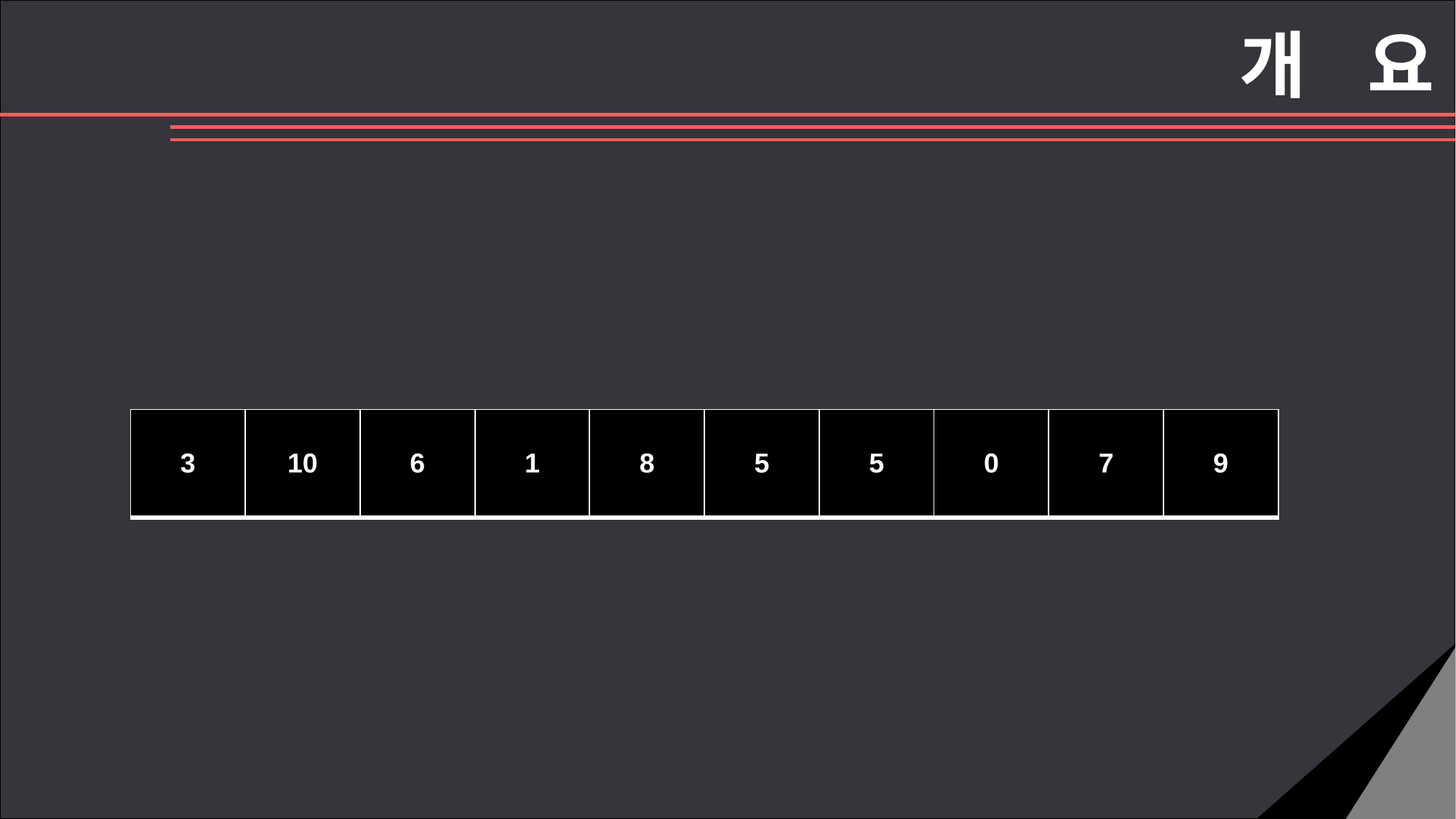

개   요

| 3 | 10 | 6 | 1 | 8 | 5 | 5 | 0 | 7 | 9 |
| --- | --- | --- | --- | --- | --- | --- | --- | --- | --- |